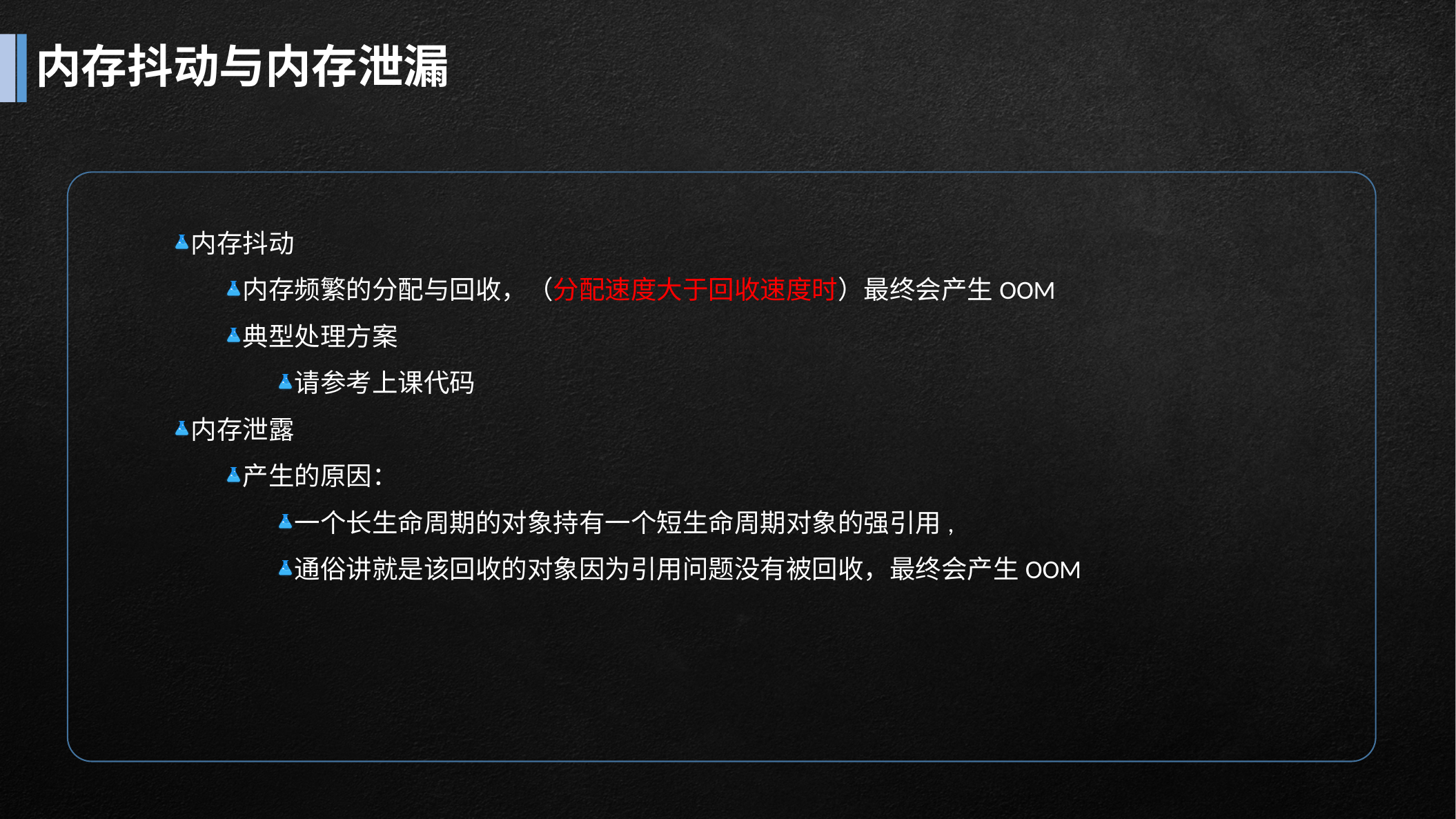

# 内存抖动与内存泄漏

内存抖动
内存频繁的分配与回收，（分配速度大于回收速度时）最终会产生OOM
典型处理方案
请参考上课代码
内存泄露
产生的原因：
一个长生命周期的对象持有一个短生命周期对象的强引用,
通俗讲就是该回收的对象因为引用问题没有被回收，最终会产生OOM